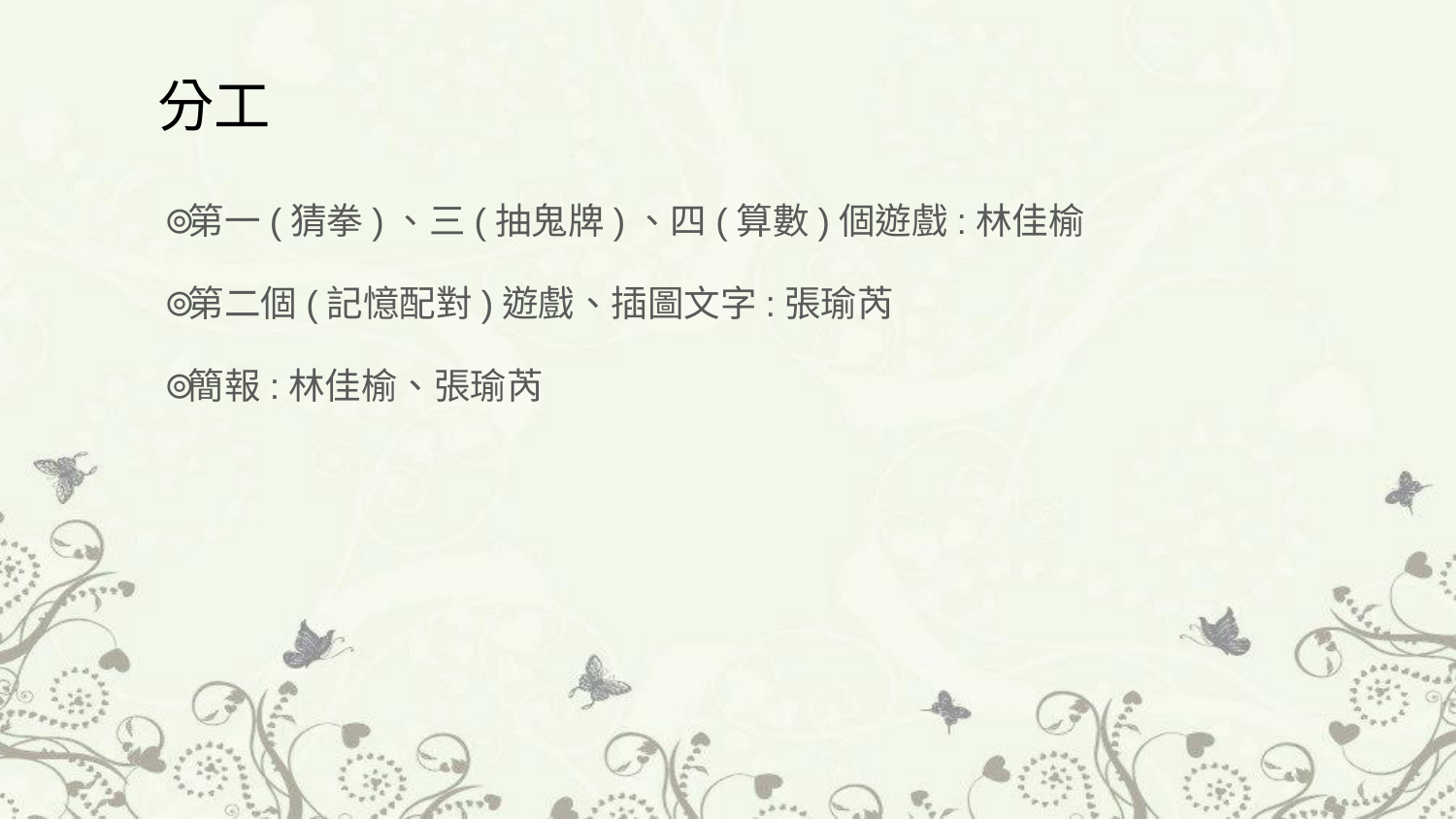

# 分工
⌾第一(猜拳)、三(抽鬼牌)、四(算數)個遊戲:林佳榆
⌾第二個(記憶配對)遊戲、插圖文字:張瑜芮
⌾簡報:林佳榆、張瑜芮